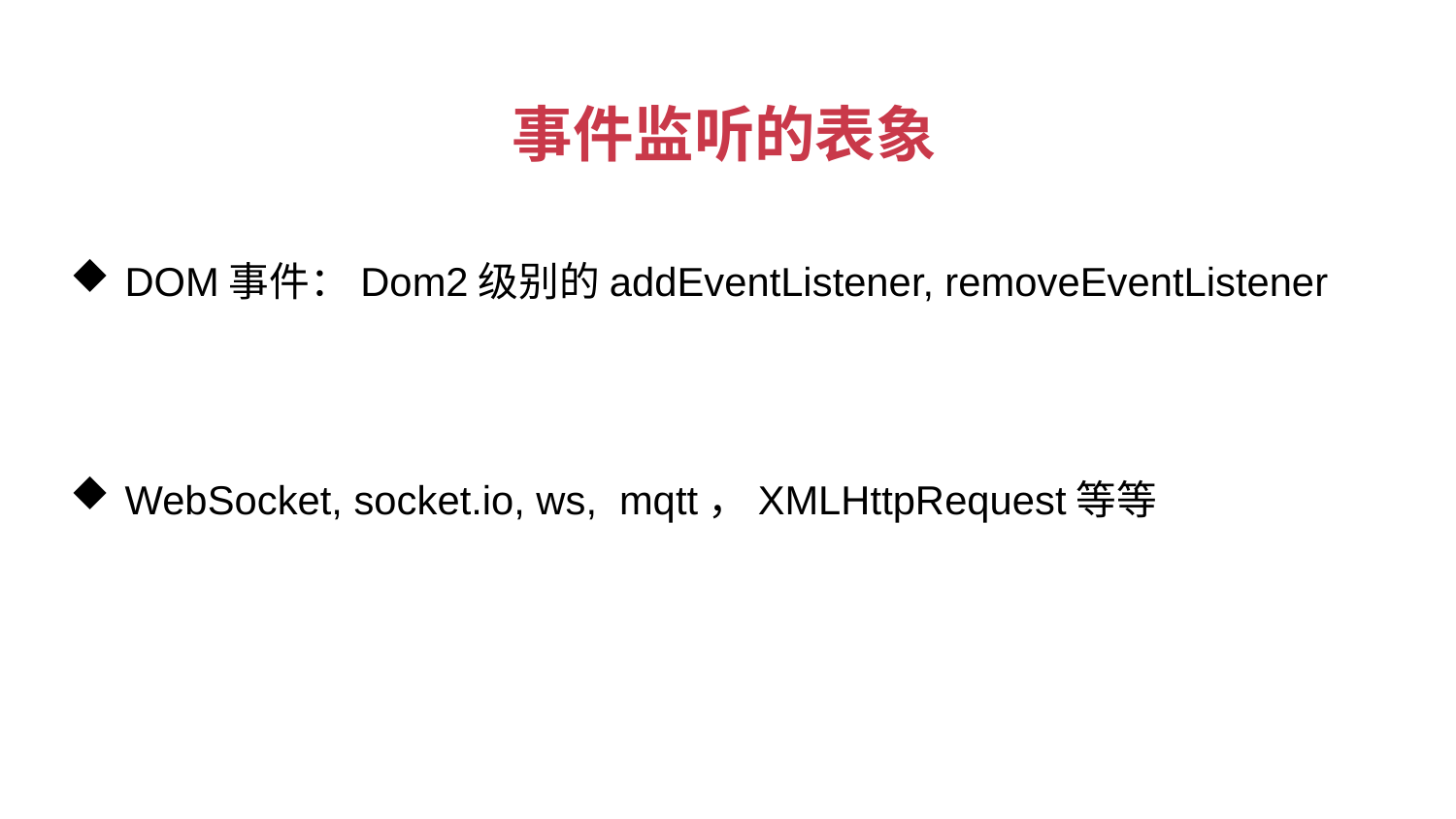

事件监听的表象
DOM事件：Dom2级别的addEventListener, removeEventListener
WebSocket, socket.io, ws,  mqtt，XMLHttpRequest等等